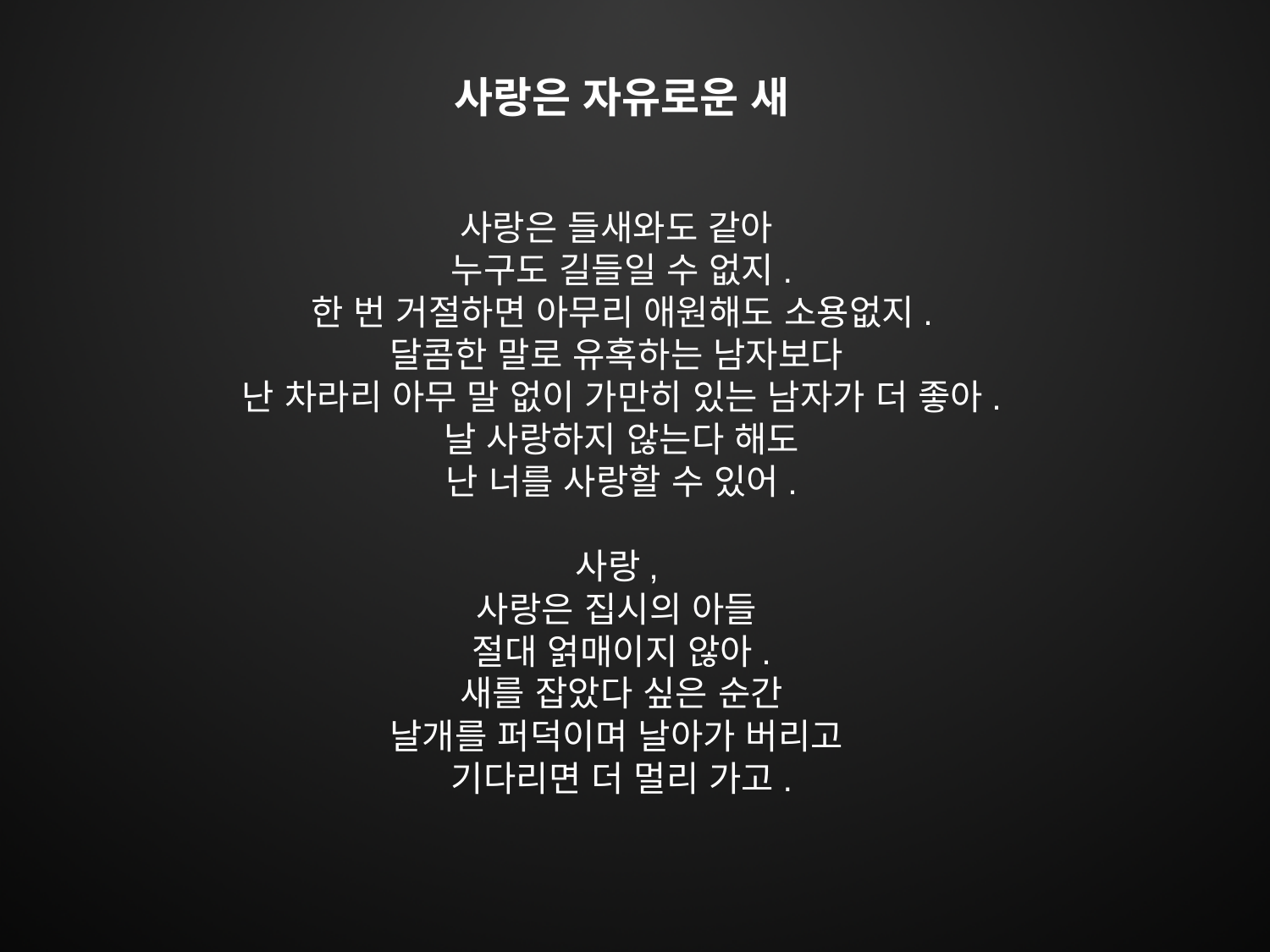

사랑은 자유로운 새

사랑은 들새와도 같아
누구도 길들일 수 없지.
한 번 거절하면 아무리 애원해도 소용없지.
달콤한 말로 유혹하는 남자보다
난 차라리 아무 말 없이 가만히 있는 남자가 더 좋아.
날 사랑하지 않는다 해도
난 너를 사랑할 수 있어.

사랑,
사랑은 집시의 아들
절대 얽매이지 않아.
새를 잡았다 싶은 순간
날개를 퍼덕이며 날아가 버리고
기다리면 더 멀리 가고.